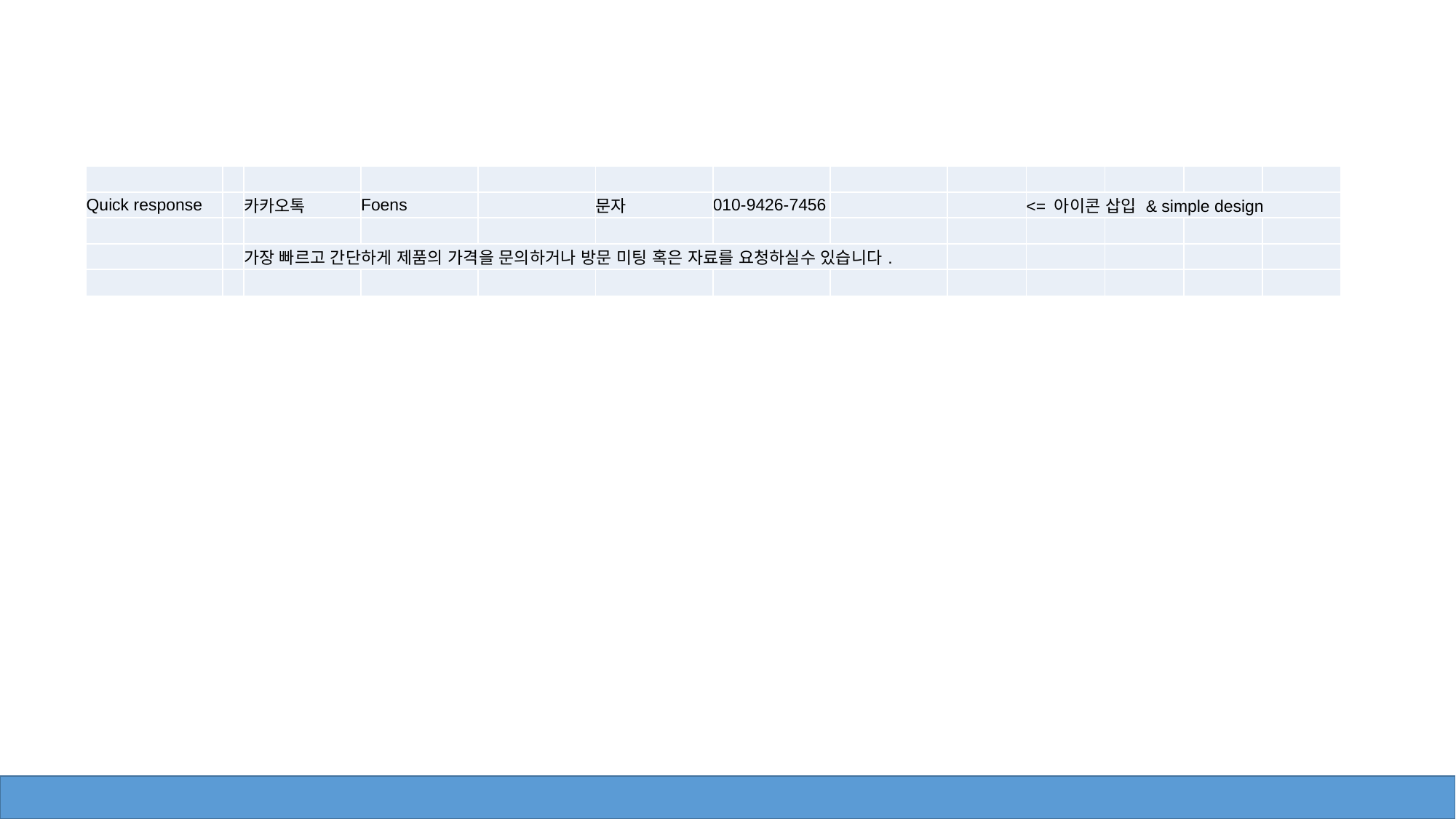

|  |  |  |  |  |  |  |  |  |  |  |  |  |
| --- | --- | --- | --- | --- | --- | --- | --- | --- | --- | --- | --- | --- |
| Quick response |  | 카카오톡 | Foens |  | 문자 | 010-9426-7456 |  |  | <= 아이콘 삽입 & simple design |  |  |  |
|  |  |  |  |  |  |  |  |  |  |  |  |  |
|  |  | 가장 빠르고 간단하게 제품의 가격을 문의하거나 방문 미팅 혹은 자료를 요청하실수 있습니다. |  |  |  |  |  |  |  |  |  |  |
|  |  |  |  |  |  |  |  |  |  |  |  |  |